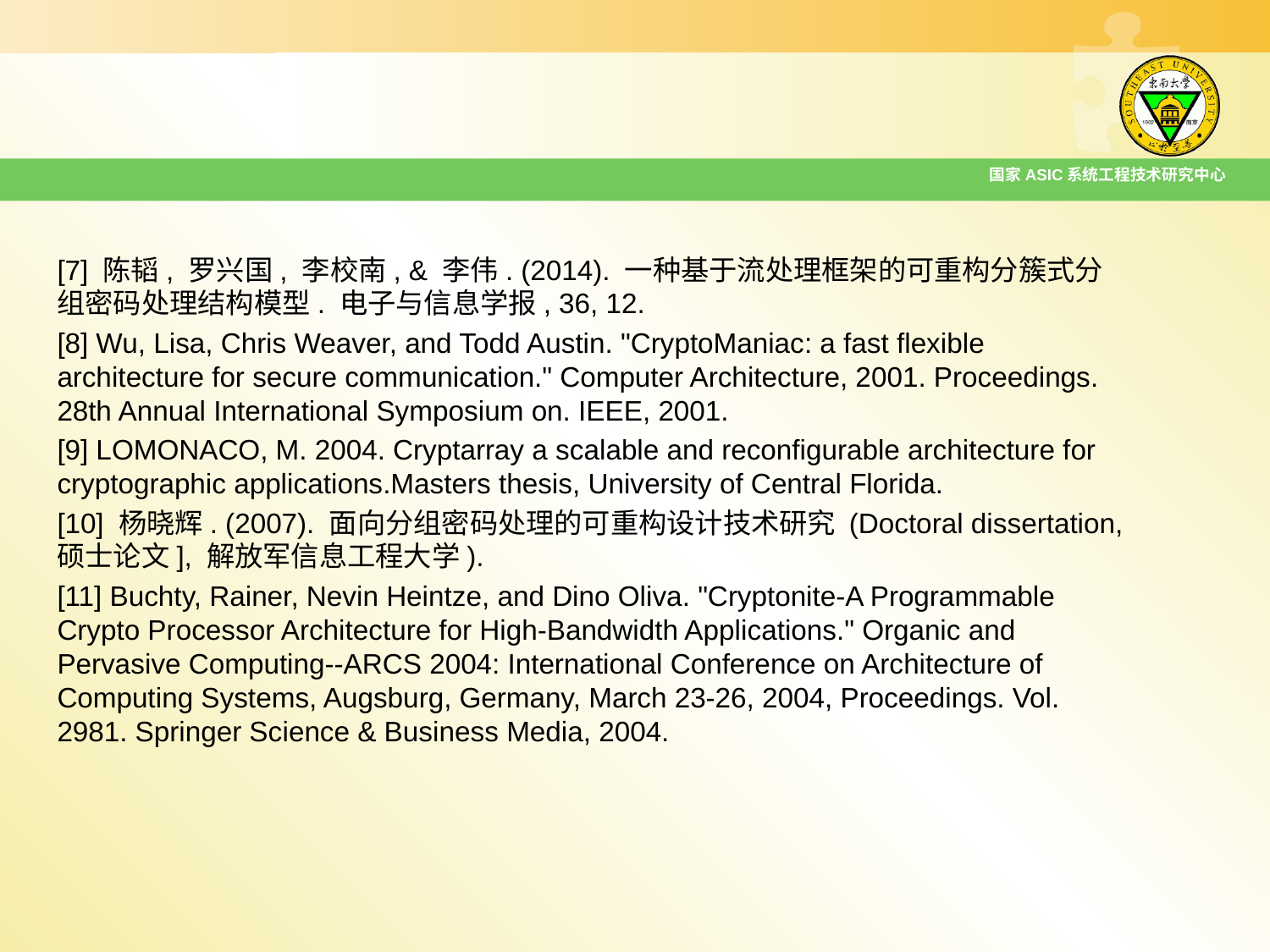

国家ASIC系统工程技术研究中心
[7] 陈韬, 罗兴国, 李校南, & 李伟. (2014). 一种基于流处理框架的可重构分簇式分组密码处理结构模型. 电子与信息学报, 36, 12.
[8] Wu, Lisa, Chris Weaver, and Todd Austin. "CryptoManiac: a fast flexible architecture for secure communication." Computer Architecture, 2001. Proceedings. 28th Annual International Symposium on. IEEE, 2001.
[9] LOMONACO, M. 2004. Cryptarray a scalable and reconfigurable architecture for cryptographic applications.Masters thesis, University of Central Florida.
[10] 杨晓辉. (2007). 面向分组密码处理的可重构设计技术研究 (Doctoral dissertation, 硕士论文], 解放军信息工程大学).
[11] Buchty, Rainer, Nevin Heintze, and Dino Oliva. "Cryptonite-A Programmable Crypto Processor Architecture for High-Bandwidth Applications." Organic and Pervasive Computing--ARCS 2004: International Conference on Architecture of Computing Systems, Augsburg, Germany, March 23-26, 2004, Proceedings. Vol. 2981. Springer Science & Business Media, 2004.